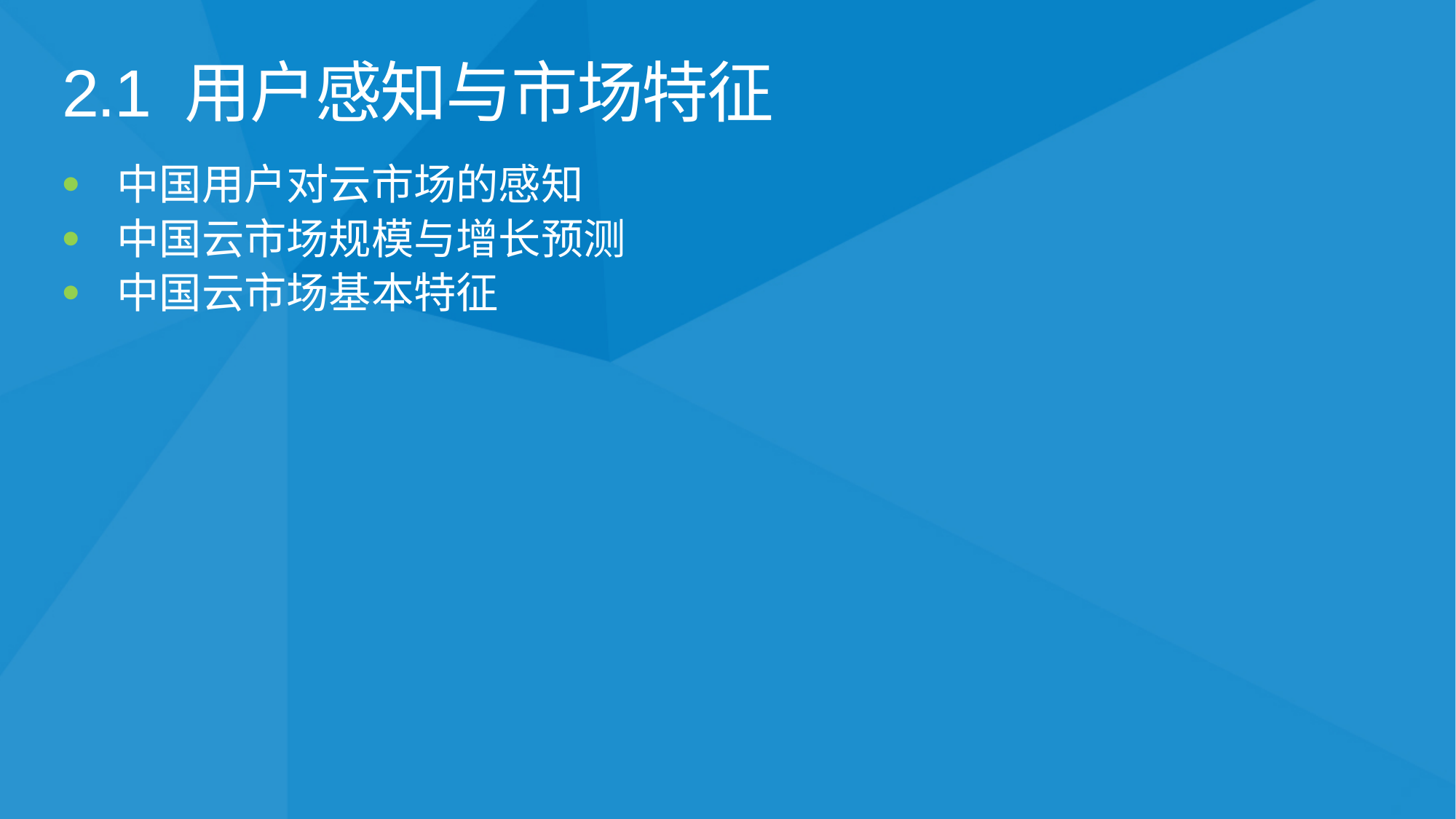

# 2.1 用户感知与市场特征
中国用户对云市场的感知
中国云市场规模与增长预测
中国云市场基本特征